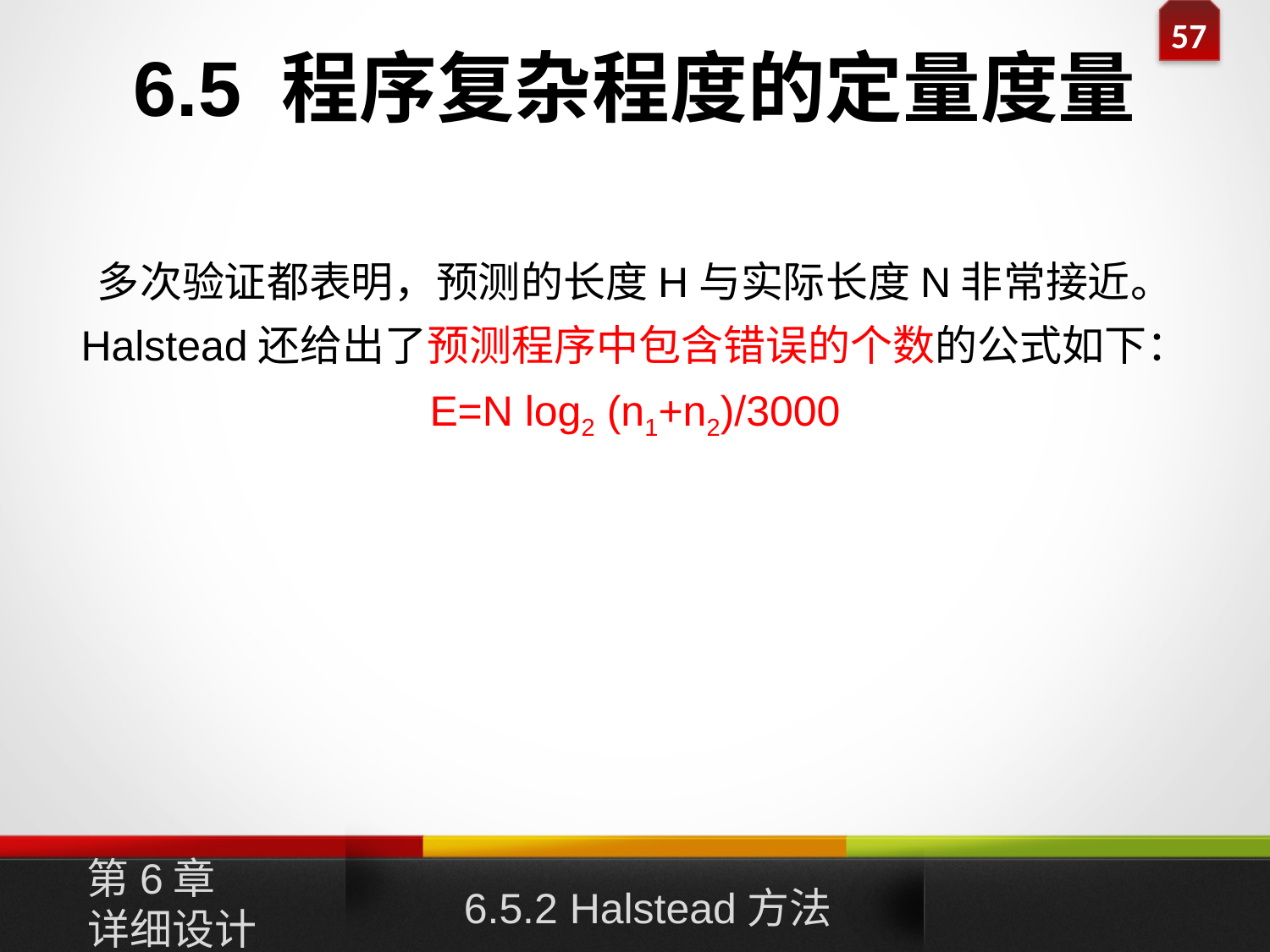

# 6.5 程序复杂程度的定量度量
多次验证都表明，预测的长度H与实际长度N非常接近。
Halstead还给出了预测程序中包含错误的个数的公式如下：
E=N log2 (n1+n2)/3000
第6章
详细设计
6.5.2 Halstead方法